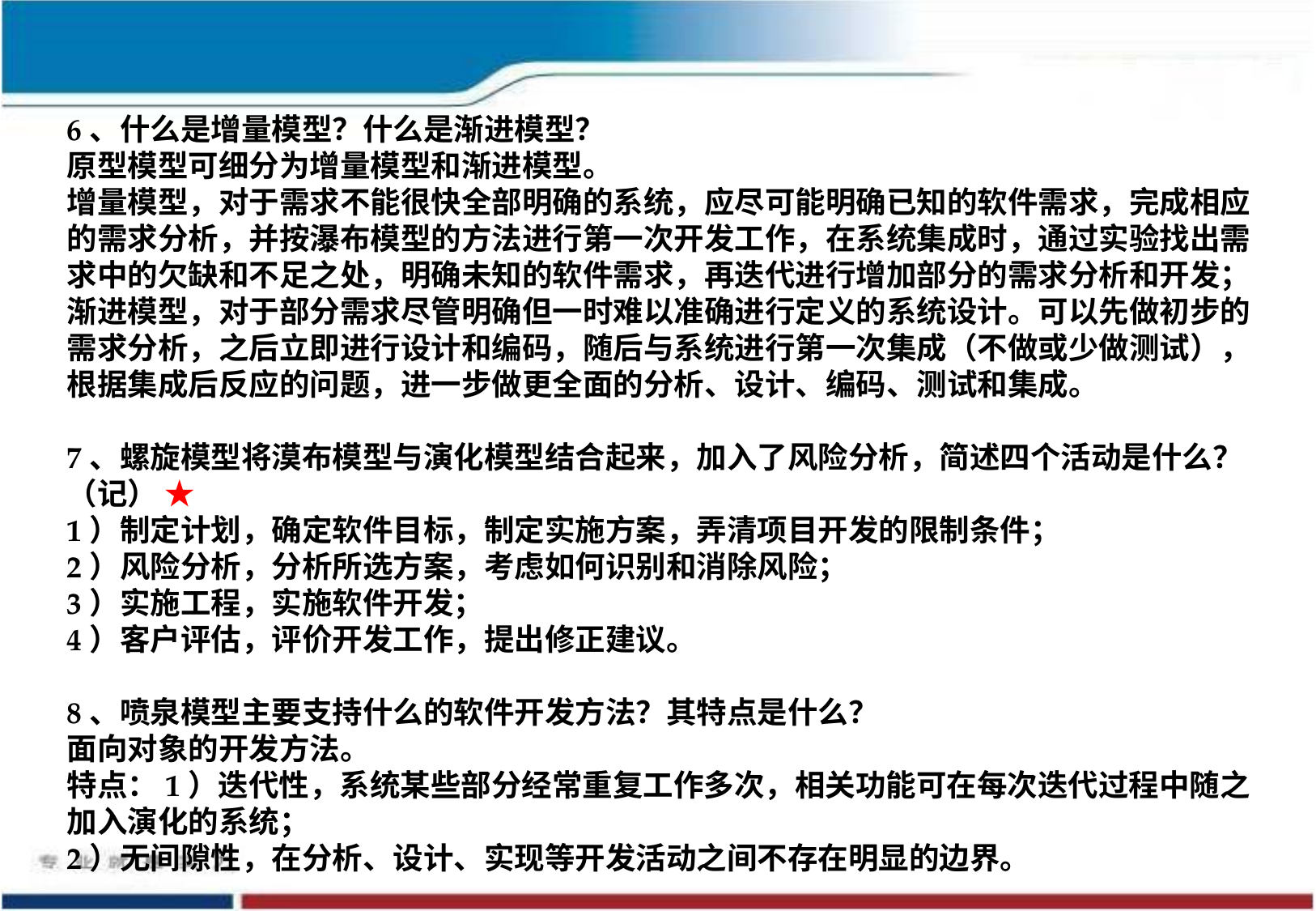

6、什么是增量模型？什么是渐进模型？
原型模型可细分为增量模型和渐进模型。
增量模型，对于需求不能很快全部明确的系统，应尽可能明确已知的软件需求，完成相应的需求分析，并按瀑布模型的方法进行第一次开发工作，在系统集成时，通过实验找出需求中的欠缺和不足之处，明确未知的软件需求，再迭代进行增加部分的需求分析和开发；
渐进模型，对于部分需求尽管明确但一时难以准确进行定义的系统设计。可以先做初步的需求分析，之后立即进行设计和编码，随后与系统进行第一次集成（不做或少做测试），根据集成后反应的问题，进一步做更全面的分析、设计、编码、测试和集成。

7、螺旋模型将漠布模型与演化模型结合起来，加入了风险分析，简述四个活动是什么？（记） ★
1）制定计划，确定软件目标，制定实施方案，弄清项目开发的限制条件；
2）风险分析，分析所选方案，考虑如何识别和消除风险；
3）实施工程，实施软件开发；
4）客户评估，评价开发工作，提出修正建议。

8、喷泉模型主要支持什么的软件开发方法？其特点是什么？
面向对象的开发方法。
特点：1）迭代性，系统某些部分经常重复工作多次，相关功能可在每次迭代过程中随之加入演化的系统；
2）无间隙性，在分析、设计、实现等开发活动之间不存在明显的边界。